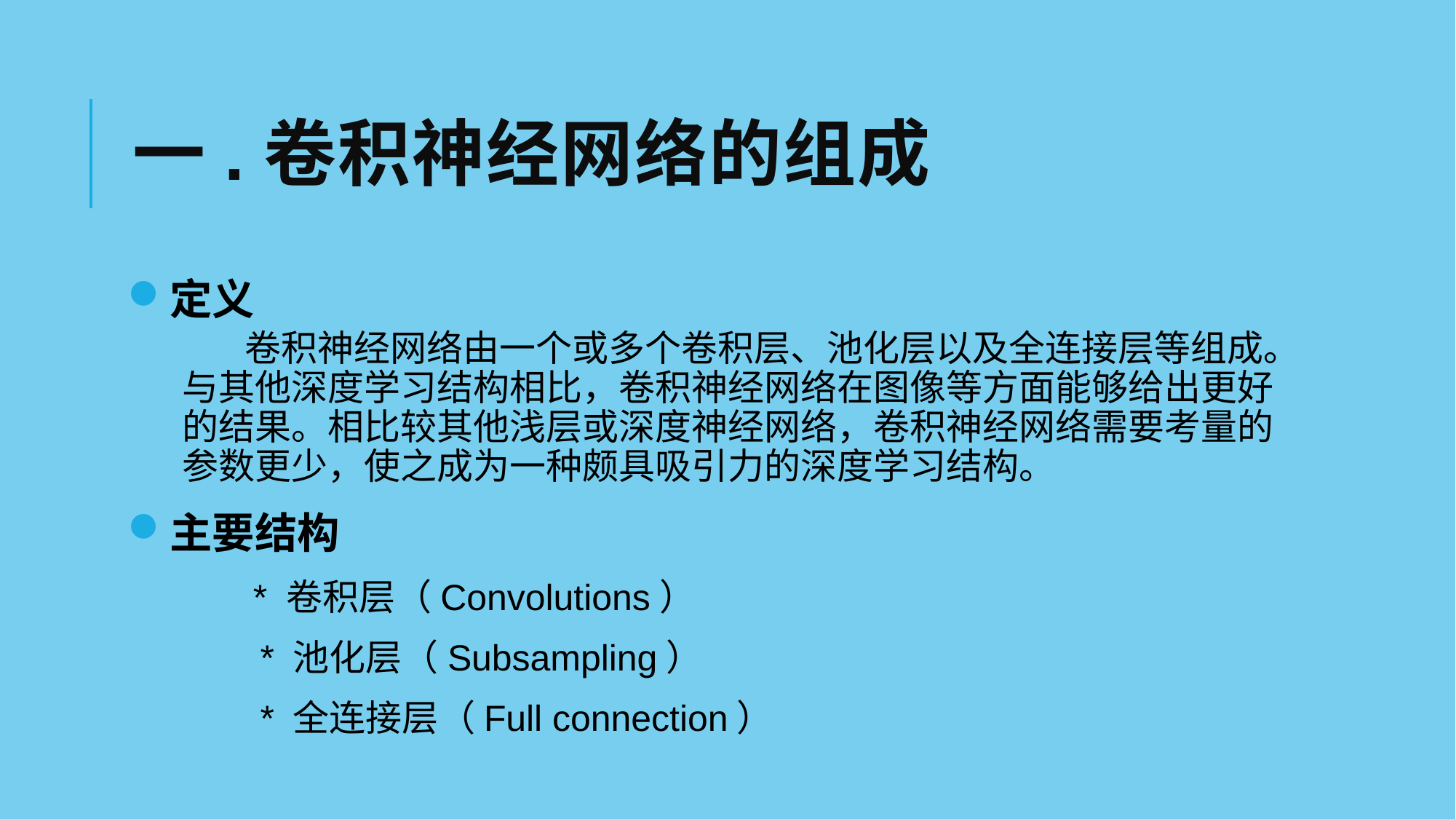

# 一.卷积神经网络的组成
定义
         卷积神经网络由一个或多个卷积层、池化层以及全连接层等组成。与其他深度学习结构相比，卷积神经网络在图像等方面能够给出更好的结果。相比较其他浅层或深度神经网络，卷积神经网络需要考量的参数更少，使之成为一种颇具吸引力的深度学习结构。
主要结构
               * 卷积层（Convolutions）
             * 池化层（Subsampling）
             * 全连接层（Full connection）